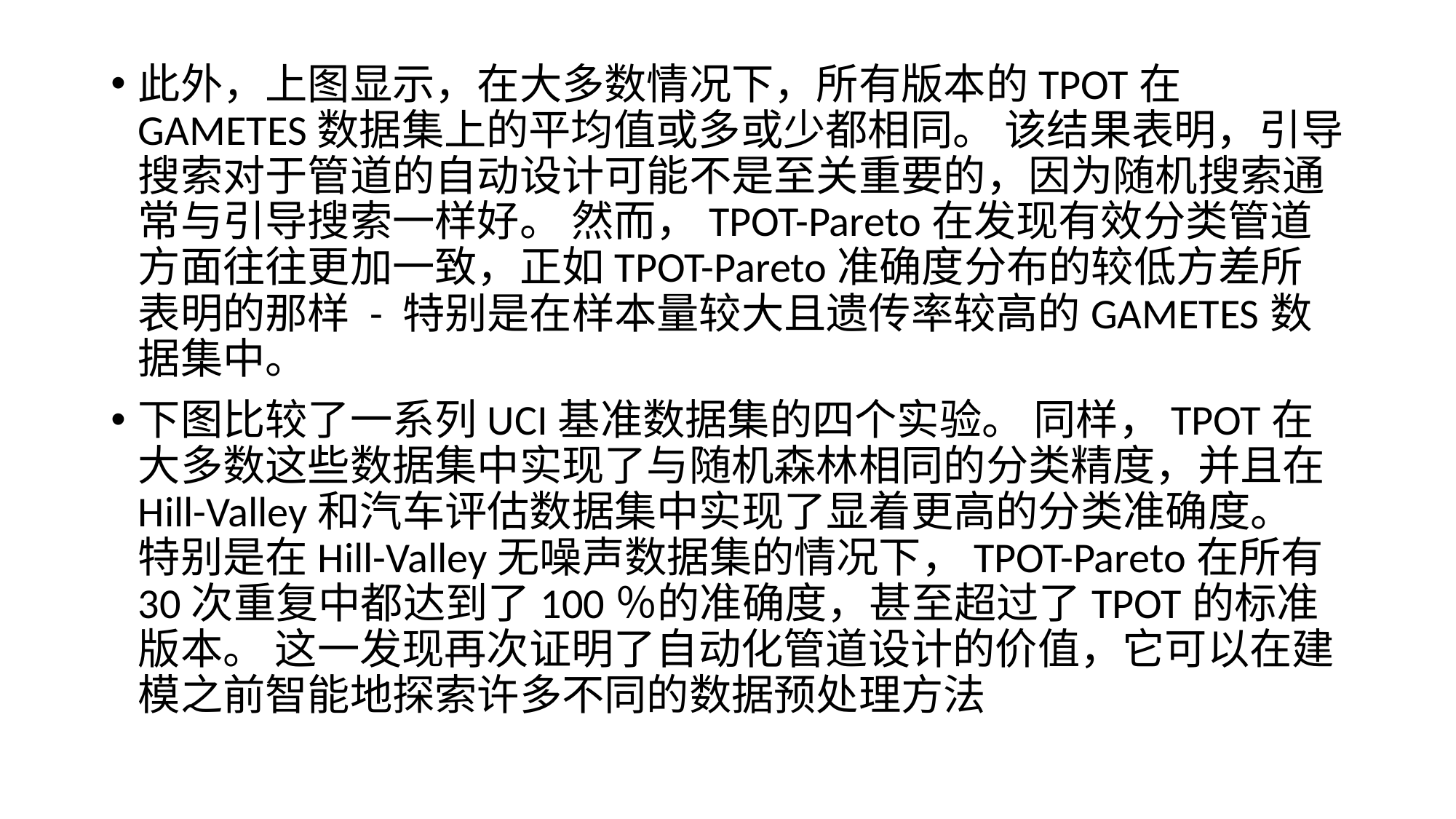

此外，上图显示，在大多数情况下，所有版本的TPOT在GAMETES数据集上的平均值或多或少都相同。 该结果表明，引导搜索对于管道的自动设计可能不是至关重要的，因为随机搜索通常与引导搜索一样好。 然而，TPOT-Pareto在发现有效分类管道方面往往更加一致，正如TPOT-Pareto准确度分布的较低方差所表明的那样 - 特别是在样本量较大且遗传率较高的GAMETES数据集中。
下图比较了一系列UCI基准数据集的四个实验。 同样，TPOT在大多数这些数据集中实现了与随机森林相同的分类精度，并且在Hill-Valley和汽车评估数据集中实现了显着更高的分类准确度。 特别是在Hill-Valley无噪声数据集的情况下，TPOT-Pareto在所有30次重复中都达到了100％的准确度，甚至超过了TPOT的标准版本。 这一发现再次证明了自动化管道设计的价值，它可以在建模之前智能地探索许多不同的数据预处理方法